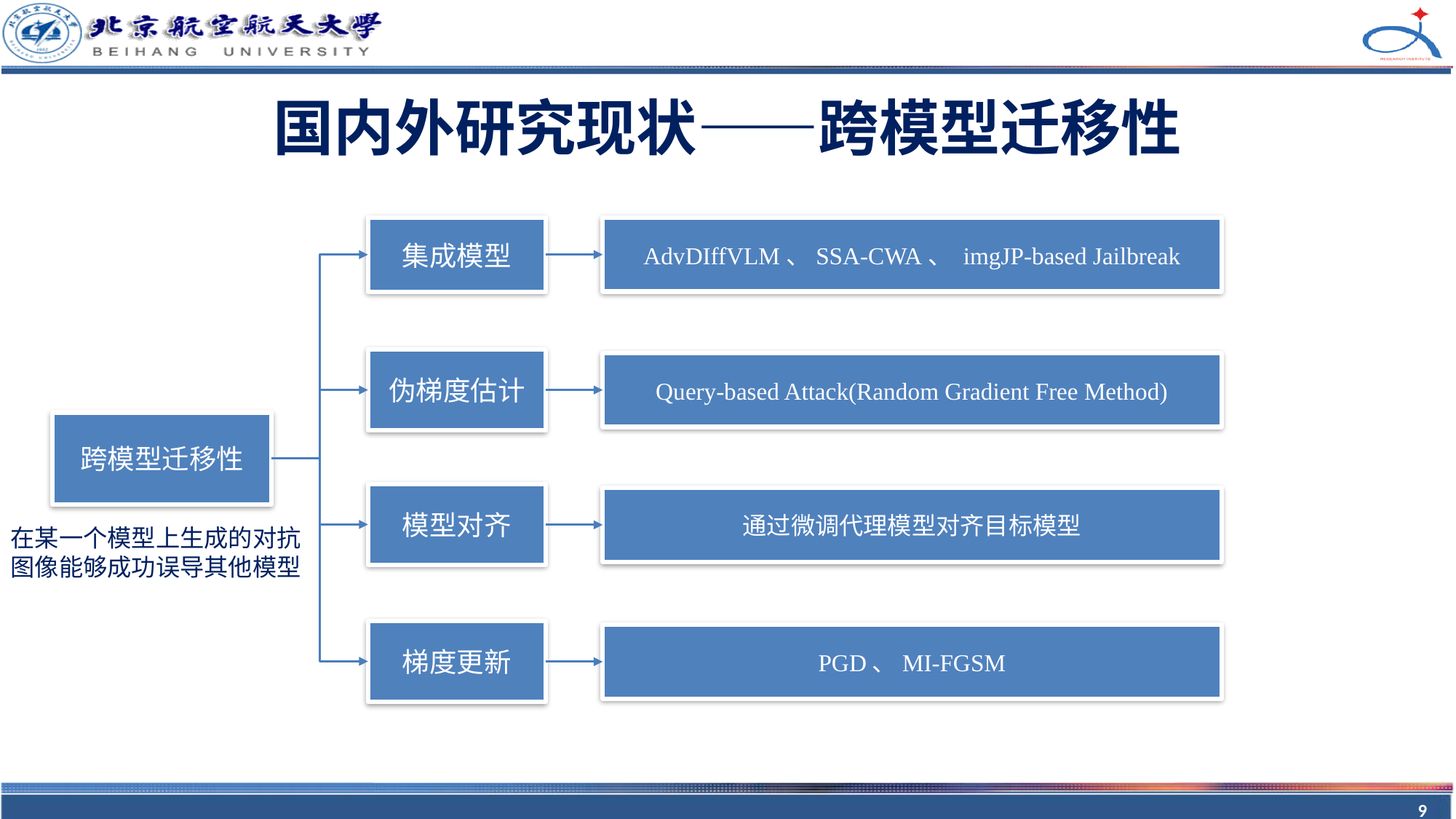

# 国内外研究现状——跨模型迁移性
AdvDIffVLM、SSA-CWA、 imgJP-based Jailbreak
集成模型
伪梯度估计
Query-based Attack(Random Gradient Free Method)
跨模型迁移性
模型对齐
通过微调代理模型对齐目标模型
在某一个模型上生成的对抗
图像能够成功误导其他模型
梯度更新
PGD、MI-FGSM
9